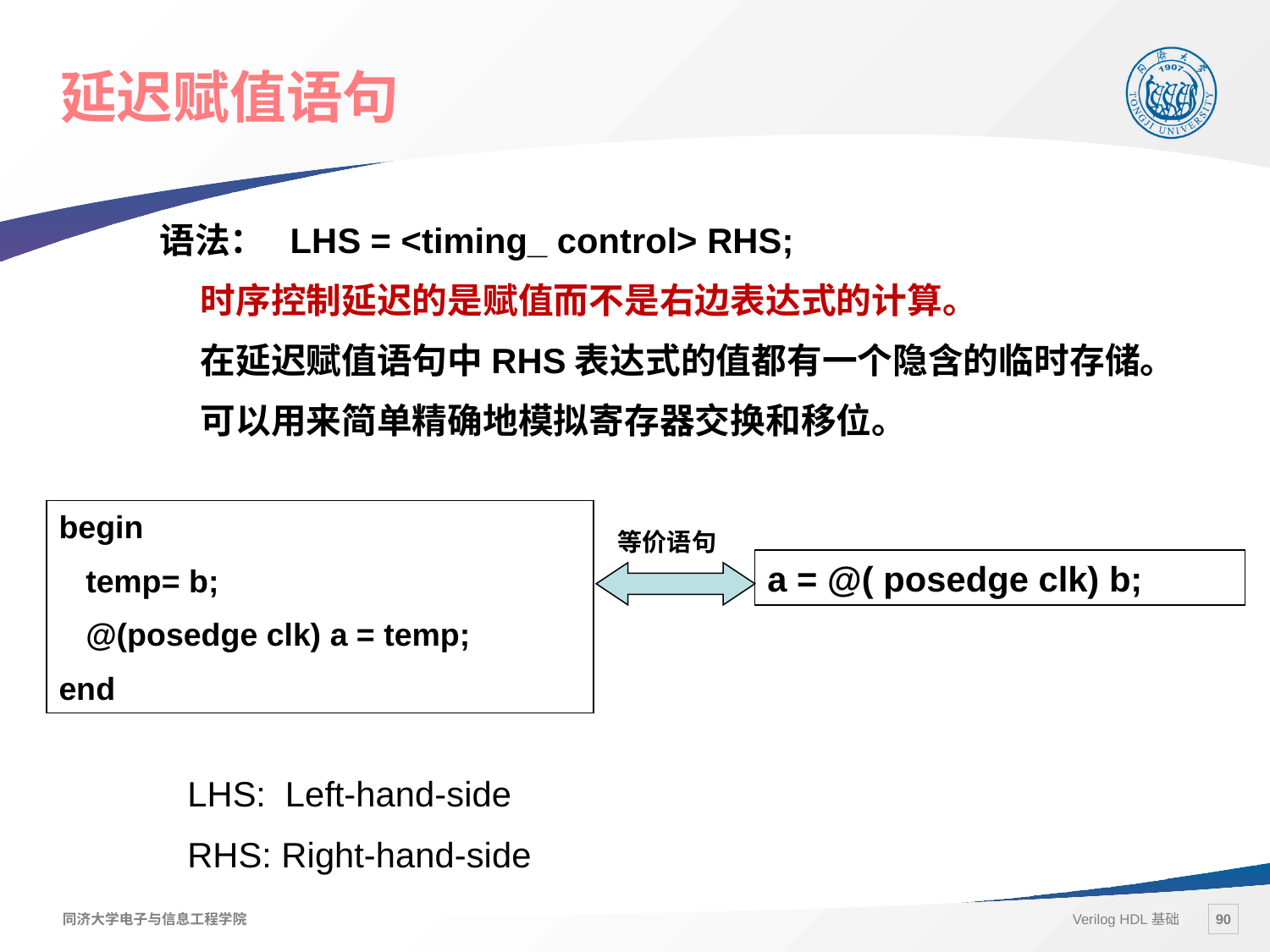

# 延迟赋值语句
语法：  LHS = <timing_ control> RHS;
    时序控制延迟的是赋值而不是右边表达式的计算。
    在延迟赋值语句中RHS表达式的值都有一个隐含的临时存储。
    可以用来简单精确地模拟寄存器交换和移位。
begin
   temp= b;
   @(posedge clk) a = temp;
end
等价语句
a = @( posedge clk) b;

LHS:  Left-hand-side
RHS: Right-hand-side